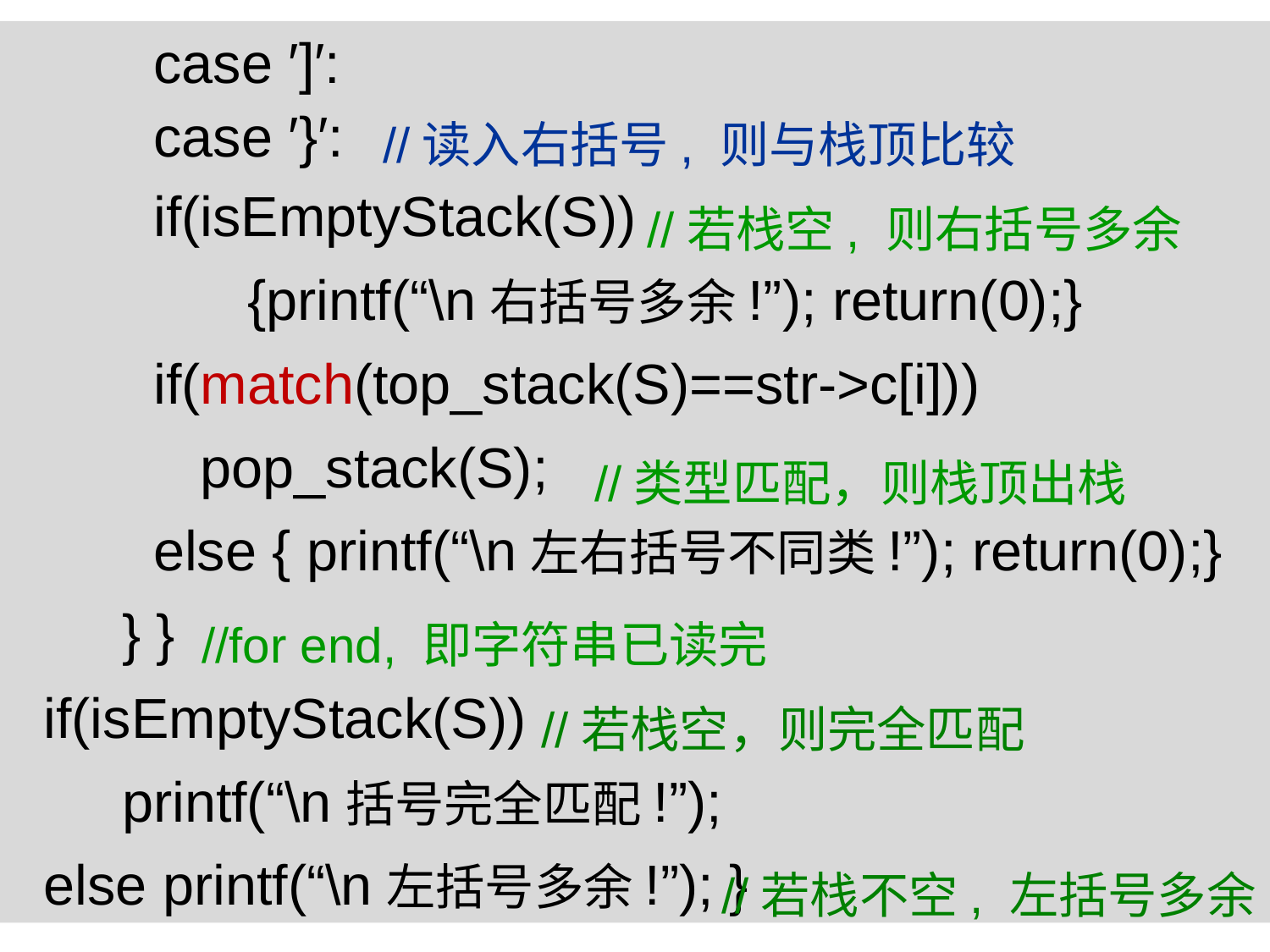

case ′]′:
         case ′}′:
         if(isEmptyStack(S))
               {printf(“\n右括号多余!”); return(0);}
         if(match(top_stack(S)==str->c[i]))
            pop_stack(S);
         else { printf(“\n左右括号不同类!”); return(0);}
       } }
  if(isEmptyStack(S))
       printf(“\n括号完全匹配!”);
  else printf(“\n左括号多余!”); }
//读入右括号, 则与栈顶比较
//若栈空, 则右括号多余
//类型匹配，则栈顶出栈
//for end, 即字符串已读完
//若栈空，则完全匹配
//若栈不空, 左括号多余